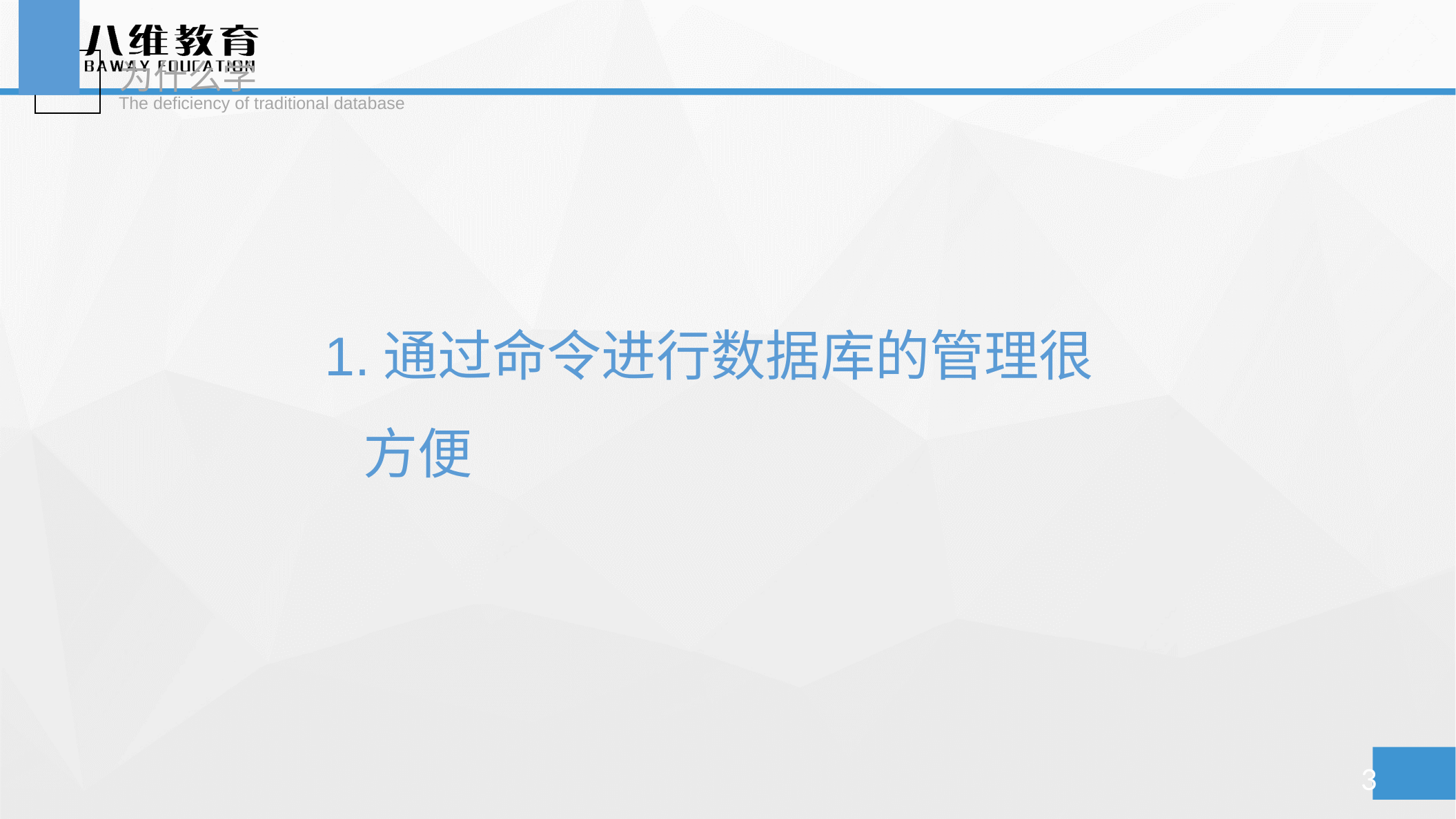

为什么学
The deficiency of traditional database
1.通过命令进行数据库的管理很方便